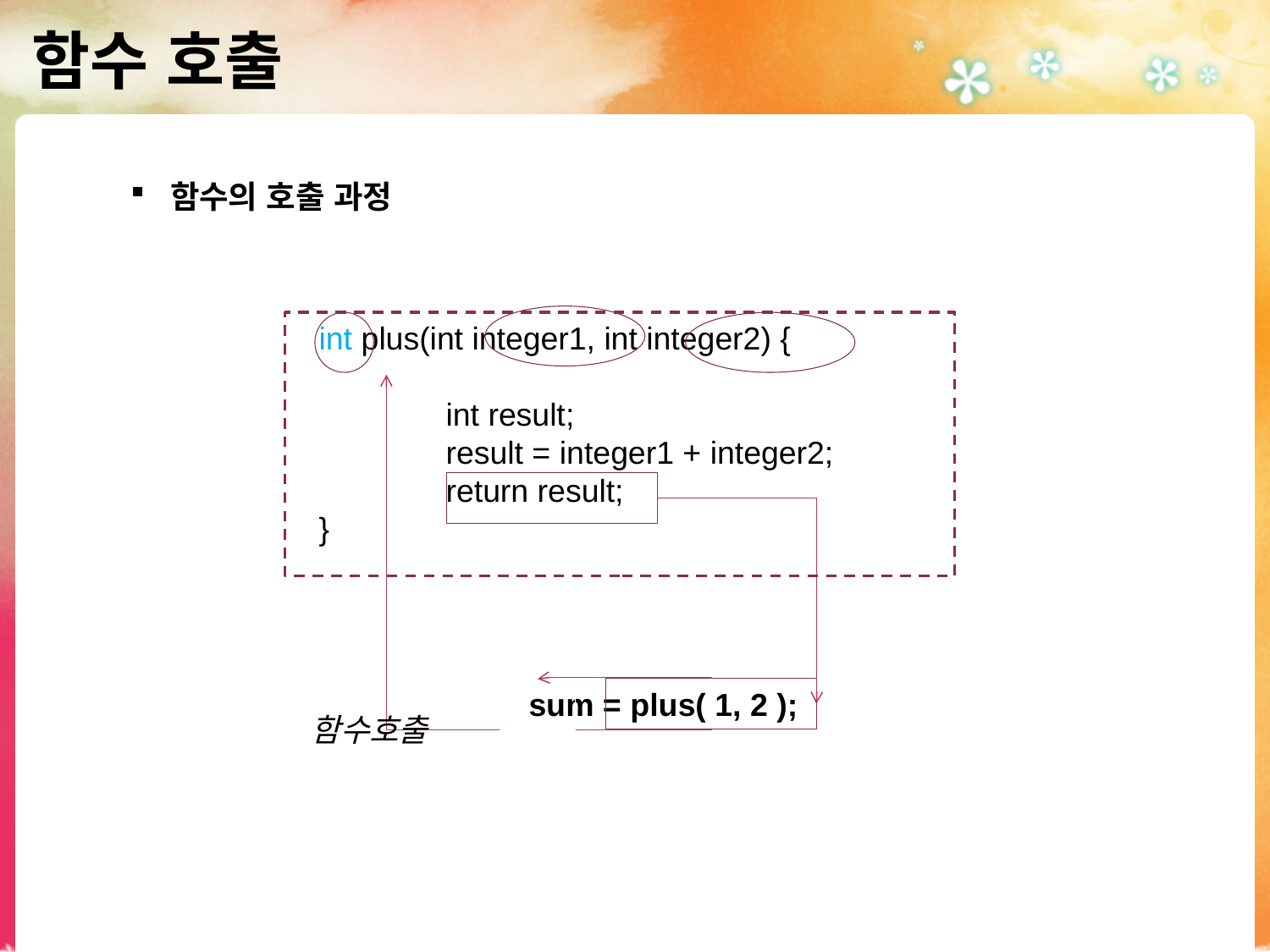

# 함수 호출
함수의 호출 과정

int plus(int integer1, int integer2) {

	int result;
	result = integer1 + integer2;
	return result;
}

sum = plus( 1, 2 );

함수호출